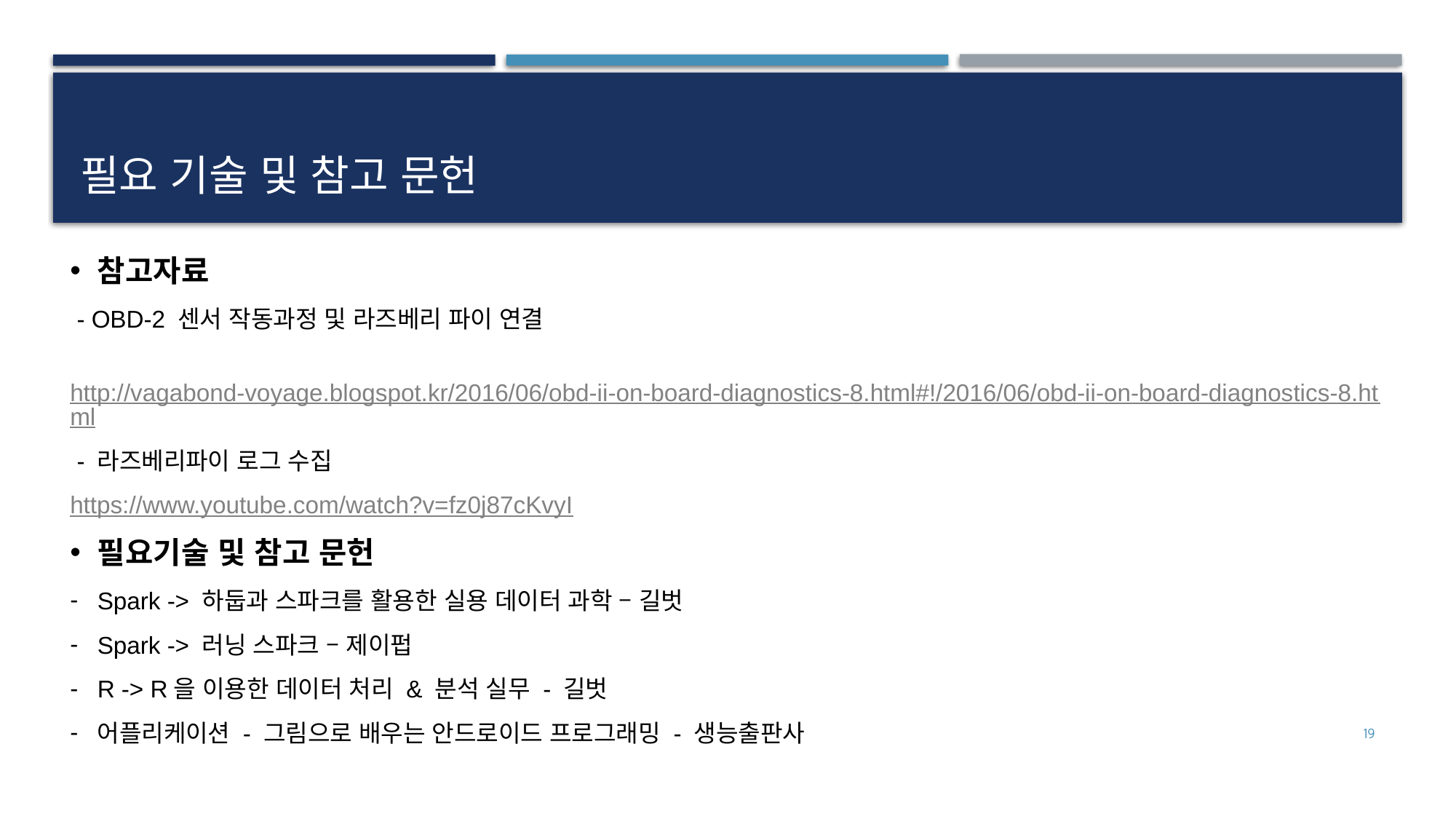

# 필요 기술 및 참고 문헌
참고자료
 - OBD-2 센서 작동과정 및 라즈베리 파이 연결
 http://vagabond-voyage.blogspot.kr/2016/06/obd-ii-on-board-diagnostics-8.html#!/2016/06/obd-ii-on-board-diagnostics-8.html
 - 라즈베리파이 로그 수집
https://www.youtube.com/watch?v=fz0j87cKvyI
필요기술 및 참고 문헌
Spark -> 하둡과 스파크를 활용한 실용 데이터 과학 – 길벗
Spark -> 러닝 스파크 – 제이펍
R -> R을 이용한 데이터 처리 & 분석 실무 - 길벗
어플리케이션 - 그림으로 배우는 안드로이드 프로그래밍 - 생능출판사
19